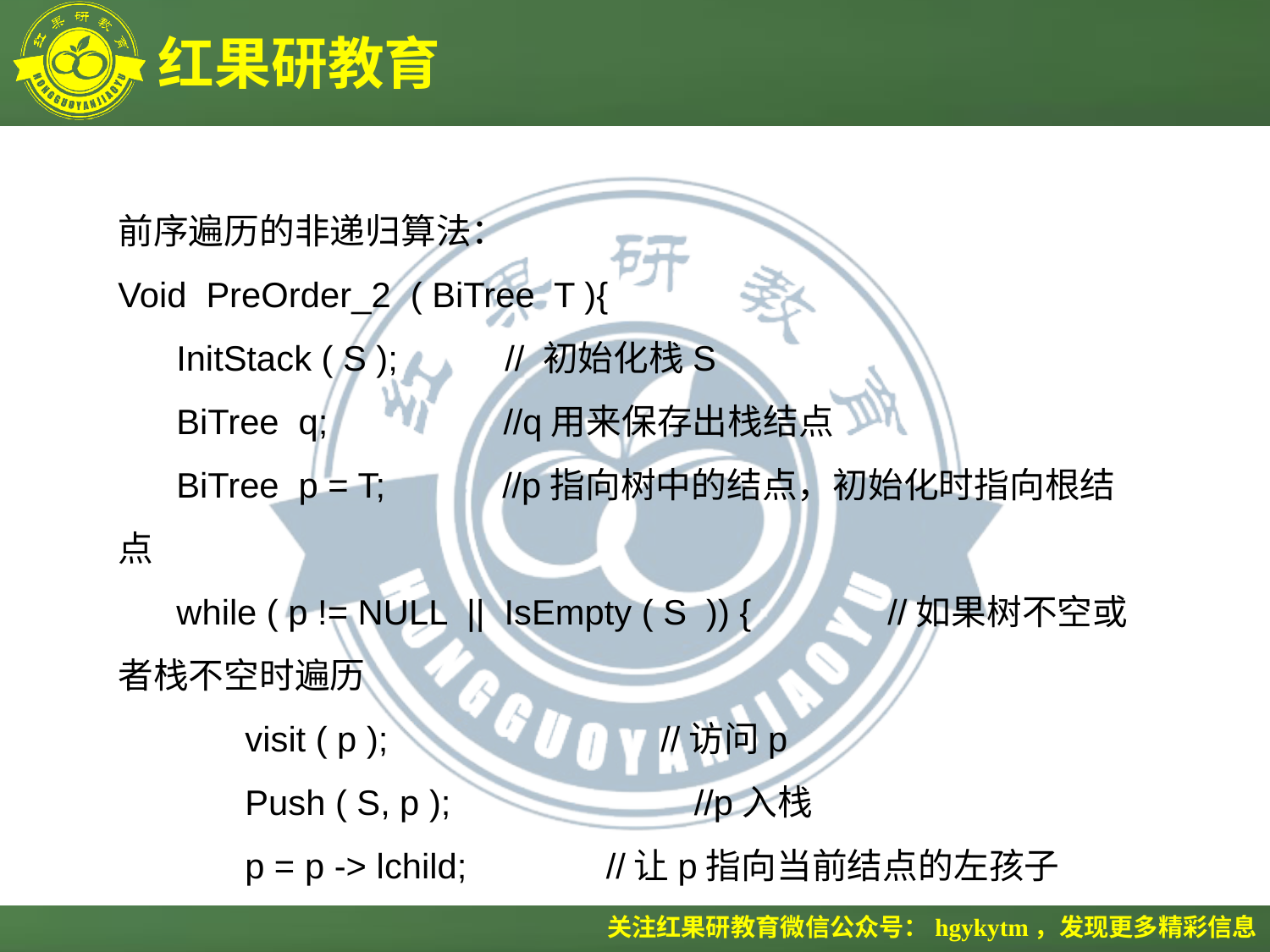

前序遍历的非递归算法：
Void  PreOrder_2  ( BiTree  T ){
      InitStack ( S );           // 初始化栈S
      BiTree  q;                  //q用来保存出栈结点
      BiTree  p = T;            //p指向树中的结点，初始化时指向根结点
      while ( p != NULL  ||  IsEmpty ( S  )) {              //如果树不空或者栈不空时遍历
	visit ( p );                            //访问p
	Push ( S, p );                         //p入栈
	p = p -> lchild;   	           //让p指向当前结点的左孩子